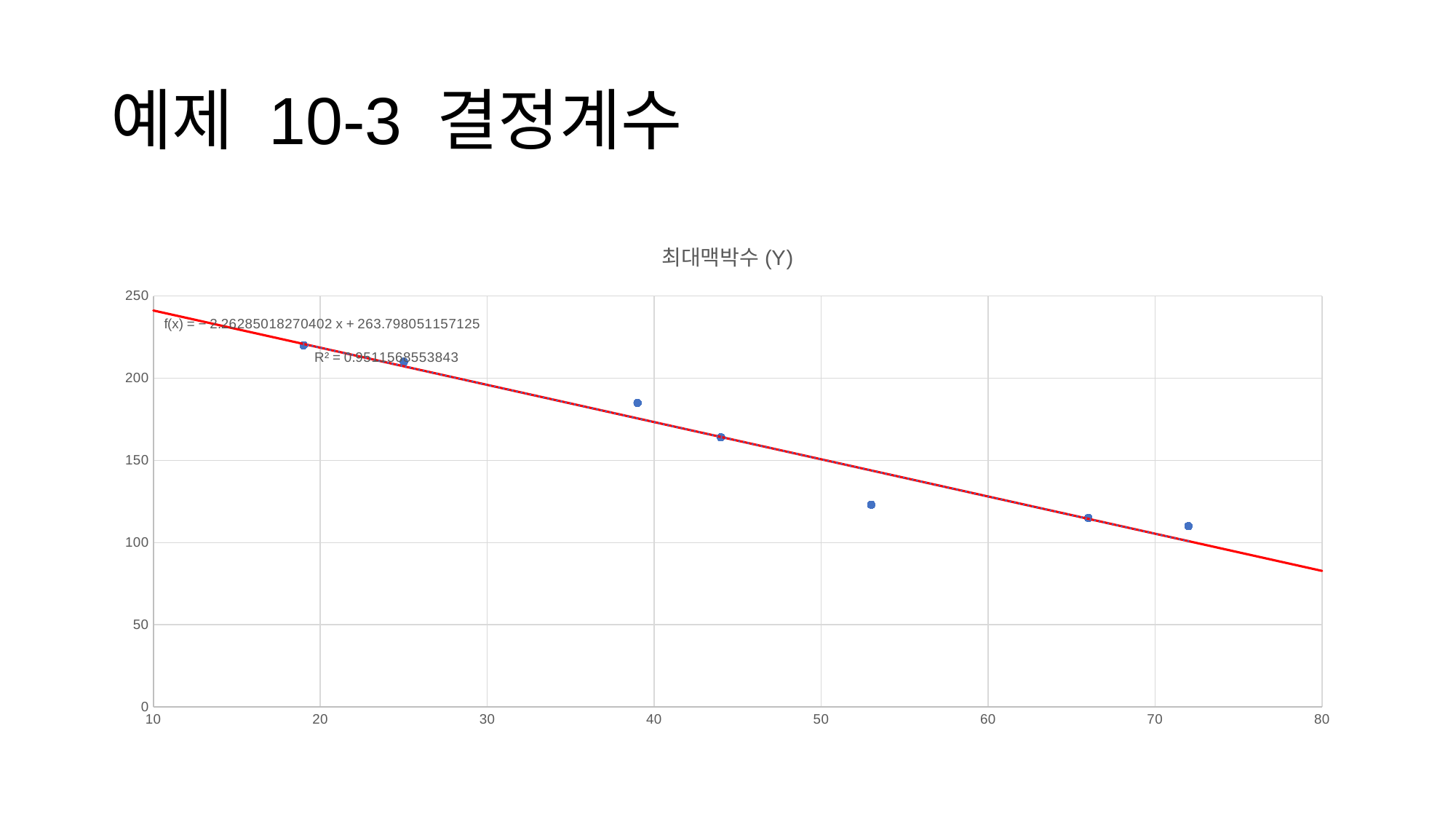

# 예제 10-3 결정계수

### Chart:

| Category | 최대맥박수(Y) |
|---|---|